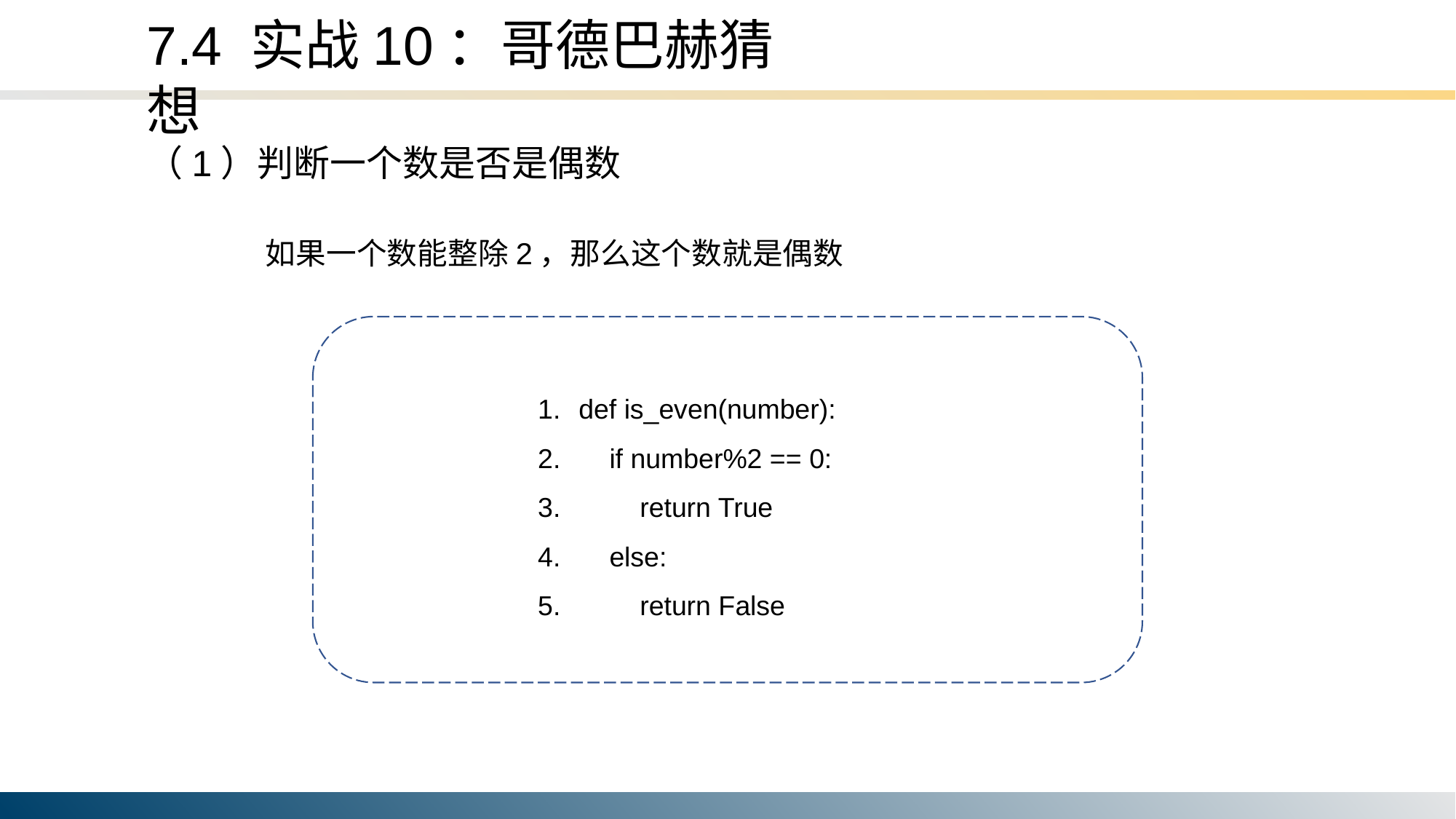

7.4 实战10：哥德巴赫猜想
（1）判断一个数是否是偶数
如果一个数能整除2，那么这个数就是偶数

def is_even(number):
    if number%2 == 0:
        return True
    else:
        return False